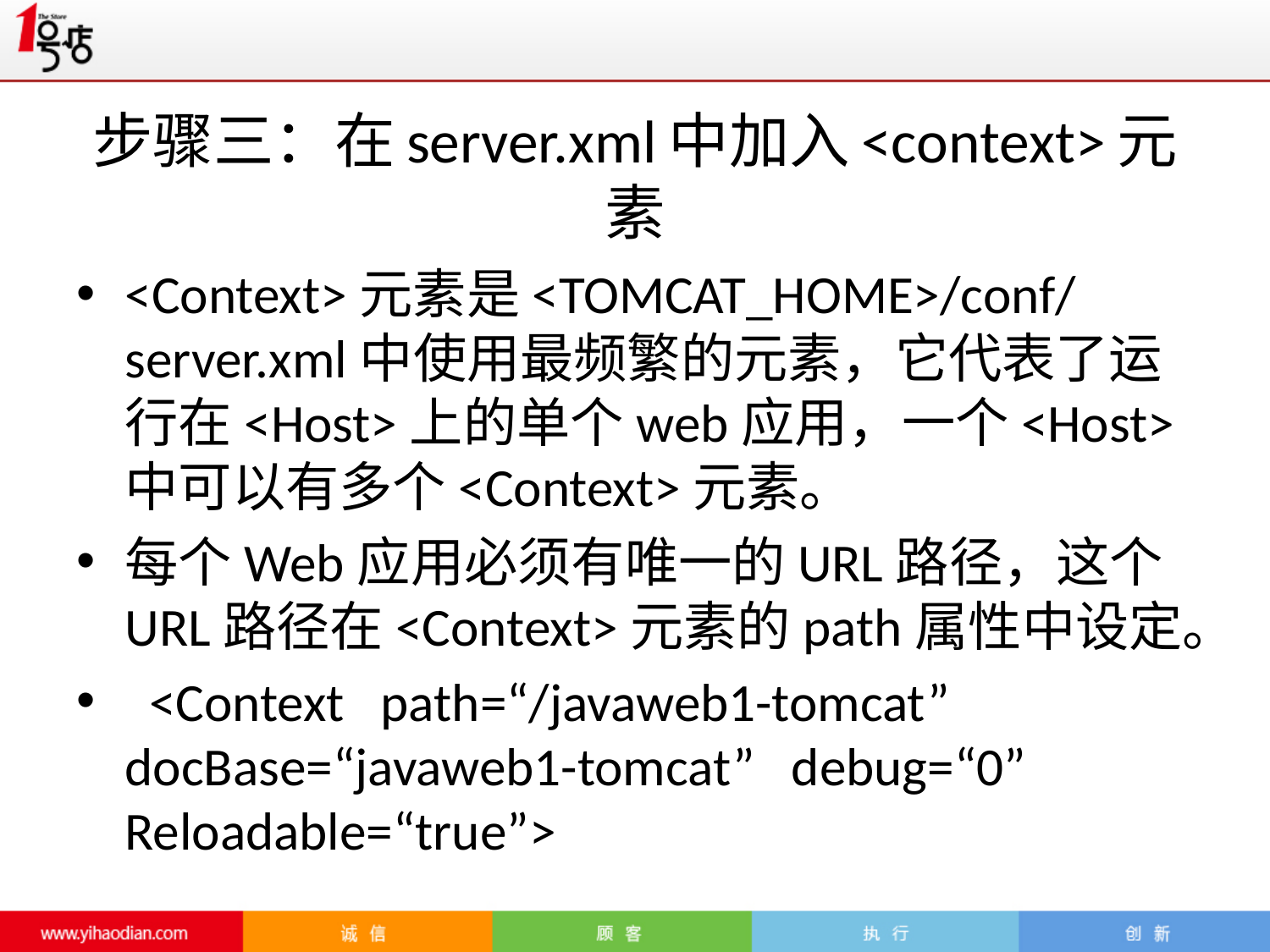

步骤三：在server.xml中加入<context>元素
<Context>元素是<TOMCAT_HOME>/conf/server.xml中使用最频繁的元素，它代表了运行在<Host>上的单个web应用，一个<Host>中可以有多个<Context>元素。
每个Web应用必须有唯一的URL路径，这个URL路径在<Context>元素的path属性中设定。
  <Context   path=“/javaweb1-tomcat” docBase=“javaweb1-tomcat”   debug=“0” Reloadable=“true”>